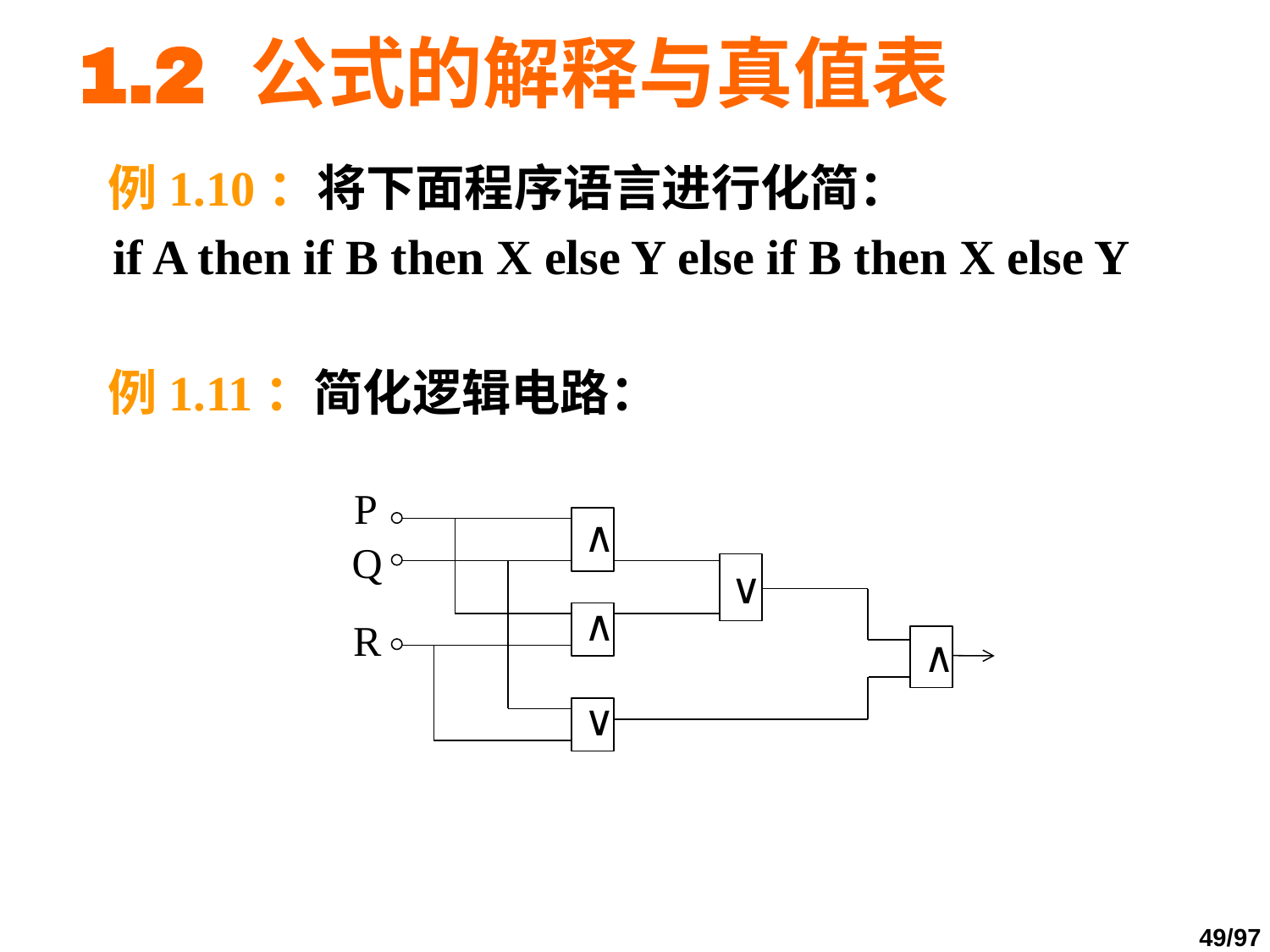

# 1.2 公式的解释与真值表
	例1.10：将下面程序语言进行化简：
   if A then if B then X else Y else if B then X else Y

	例1.11：简化逻辑电路：

P
∧

Q

∨
∧

R
∧

∨